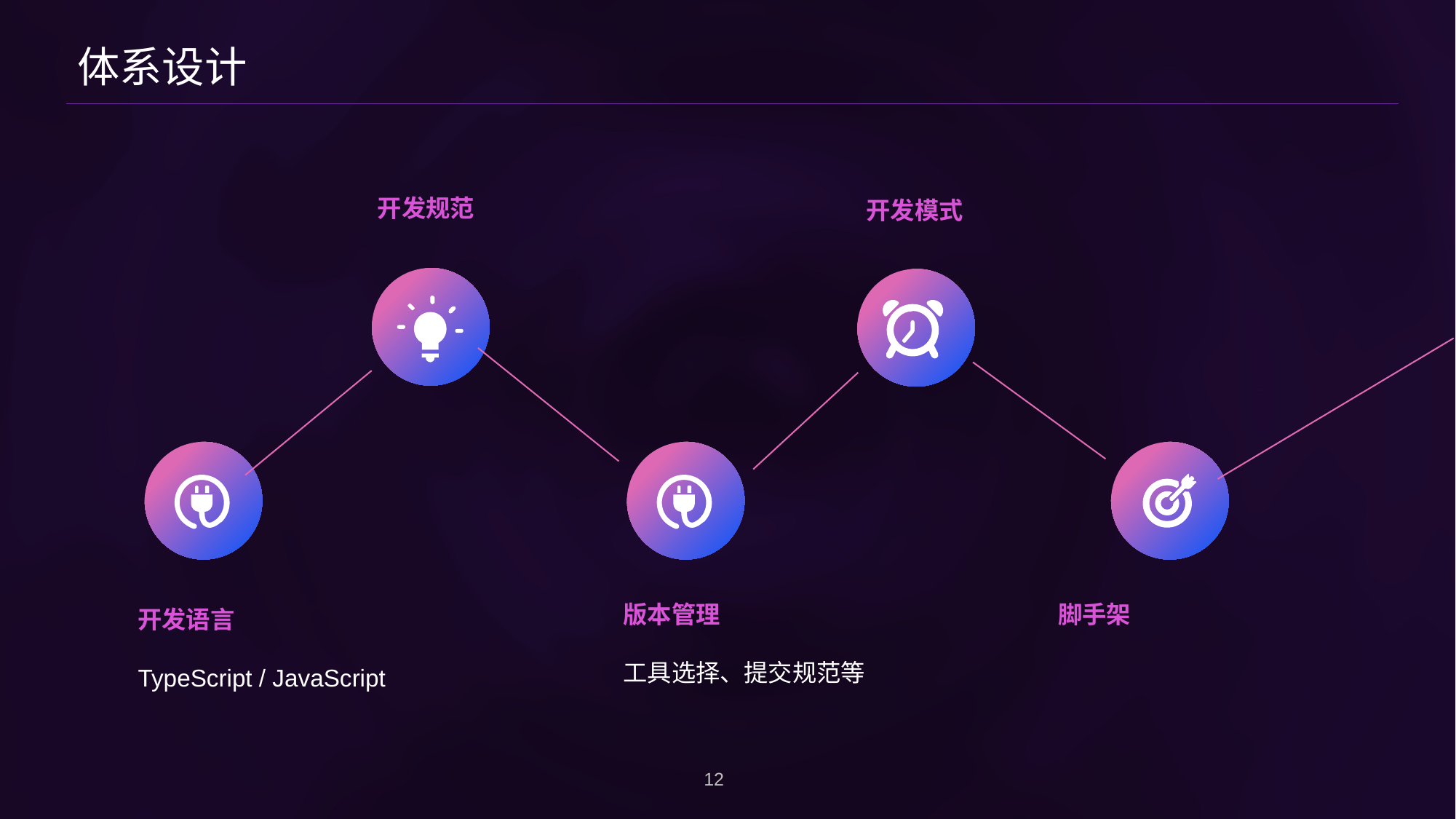

# 体系设计
开发规范
开发模式

脚手架
版本管理
工具选择、提交规范等
开发语言
TypeScript / JavaScript
12